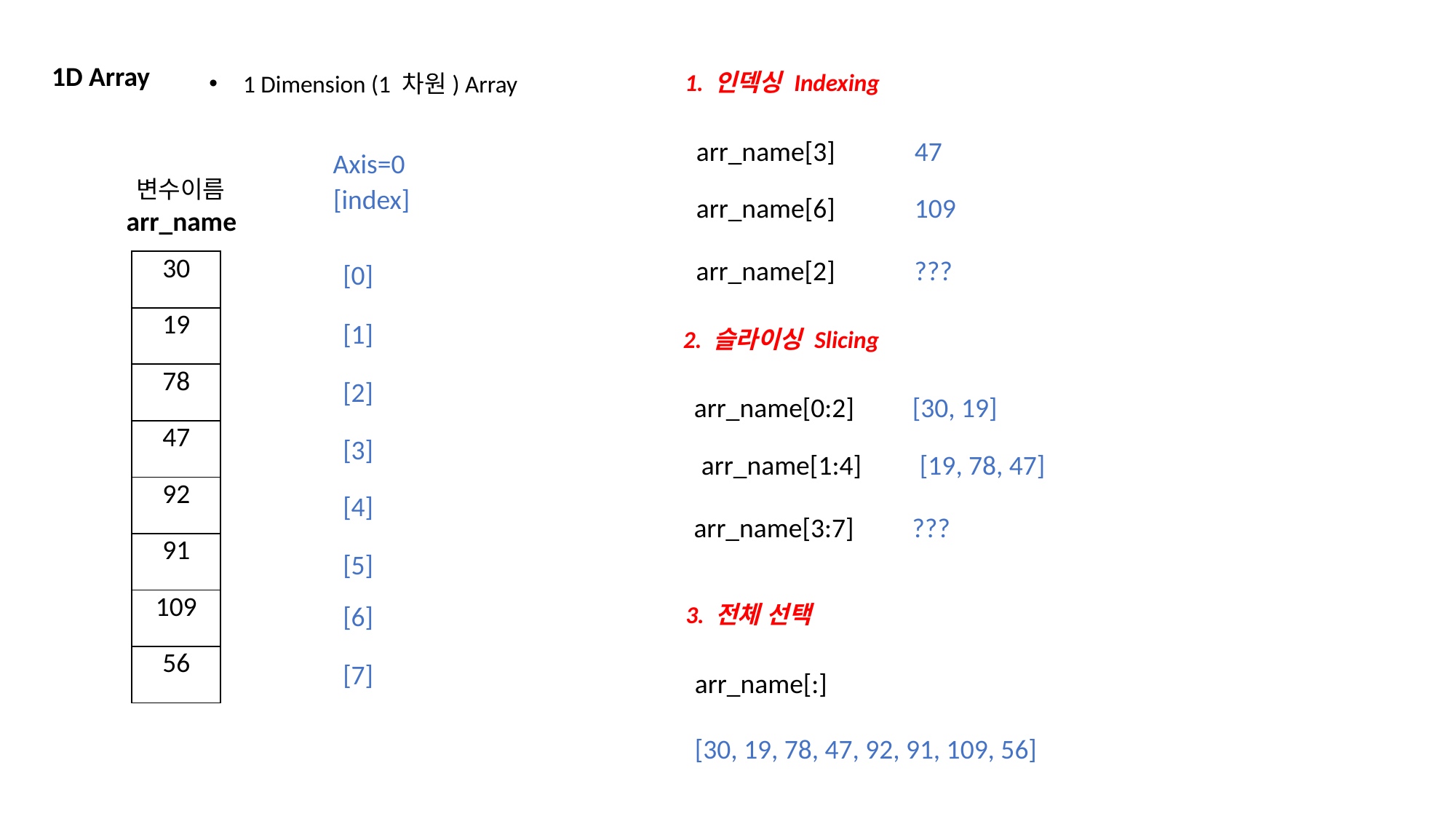

1D Array
1. 인덱싱 Indexing
arr_name[3]	47
arr_name[6] 	109
arr_name[2] 	???
1 Dimension (1 차원) Array

Axis=0
변수이름
[index]
arr_name
| 30 |
| --- |
| 19 |
| 78 |
| 47 |
| 92 |
| 91 |
| 109 |
| 56 |
[0]
[1]
2. 슬라이싱 Slicing
arr_name[0:2]	[30, 19]
arr_name[1:4] 	[19, 78, 47]
arr_name[3:7] 	???
[2]
[3]
[4]
[5]
[6]
3. 전체 선택
arr_name[:]

[30, 19, 78, 47, 92, 91, 109, 56]
[7]